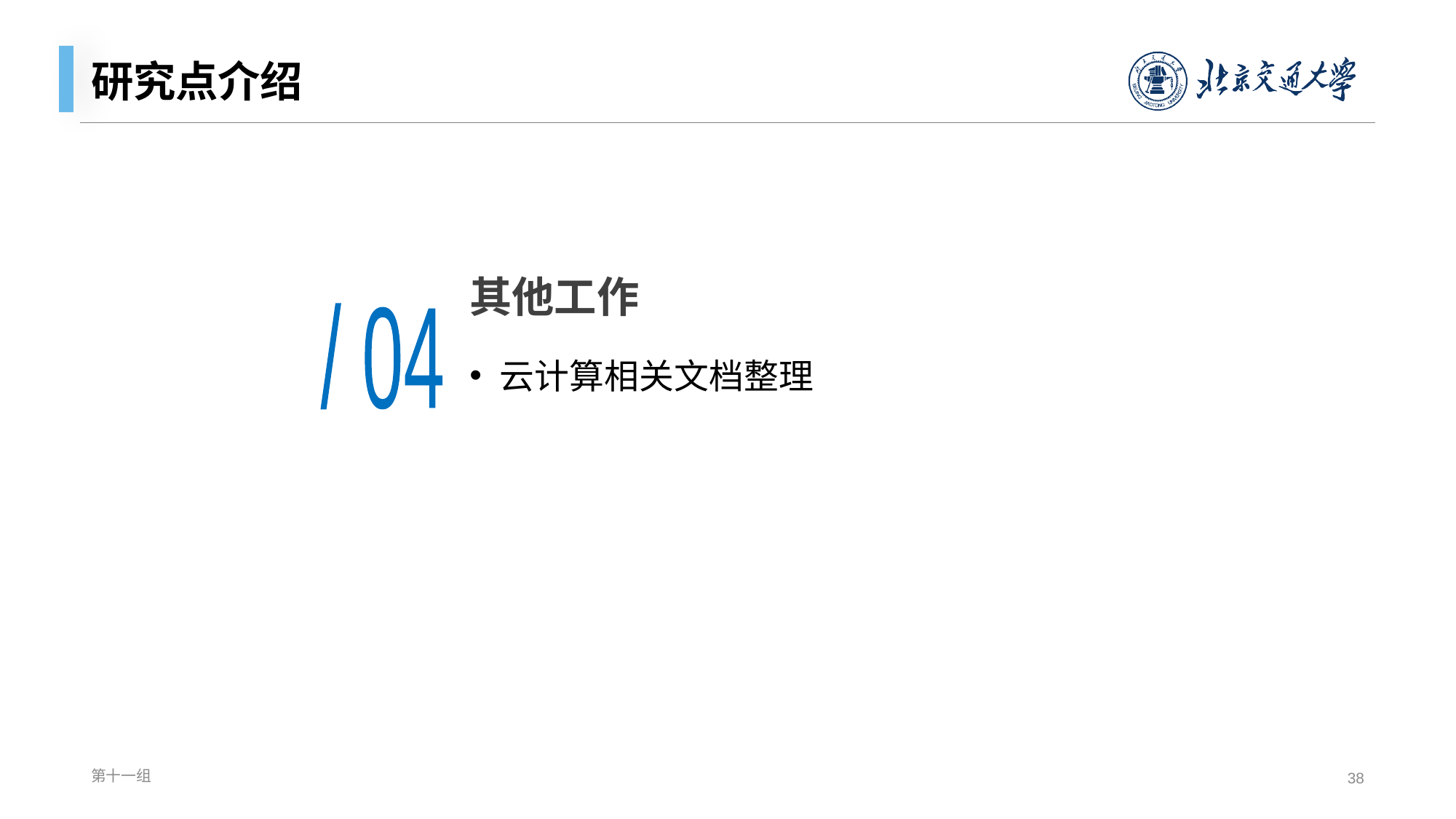

# 研究点介绍
其他工作
/ 04
云计算相关文档整理
第十一组
38